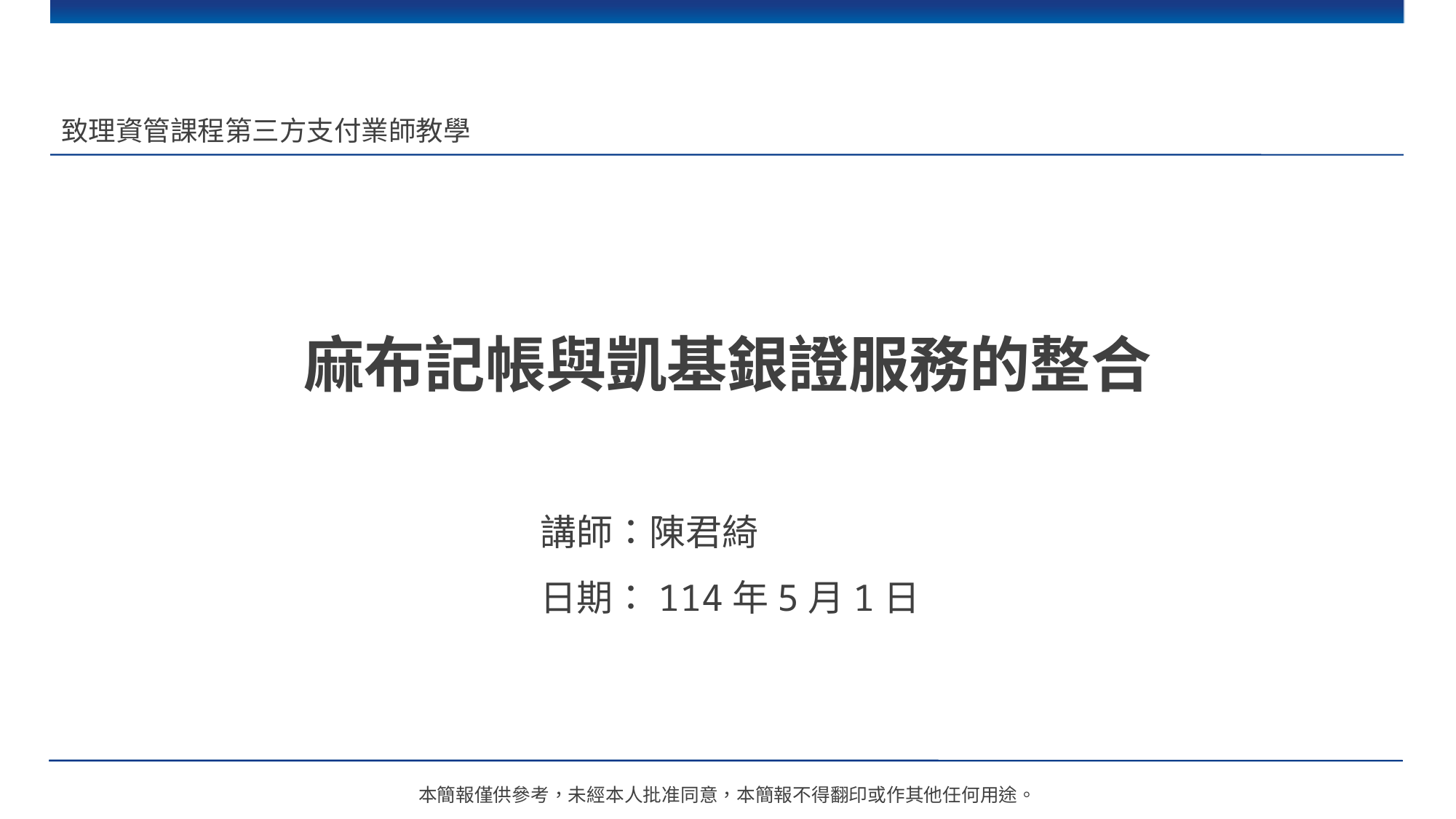

致理資管課程第三方支付業師教學
# 麻布記帳與凱基銀證服務的整合
講師：陳君綺
日期：114年5月1日